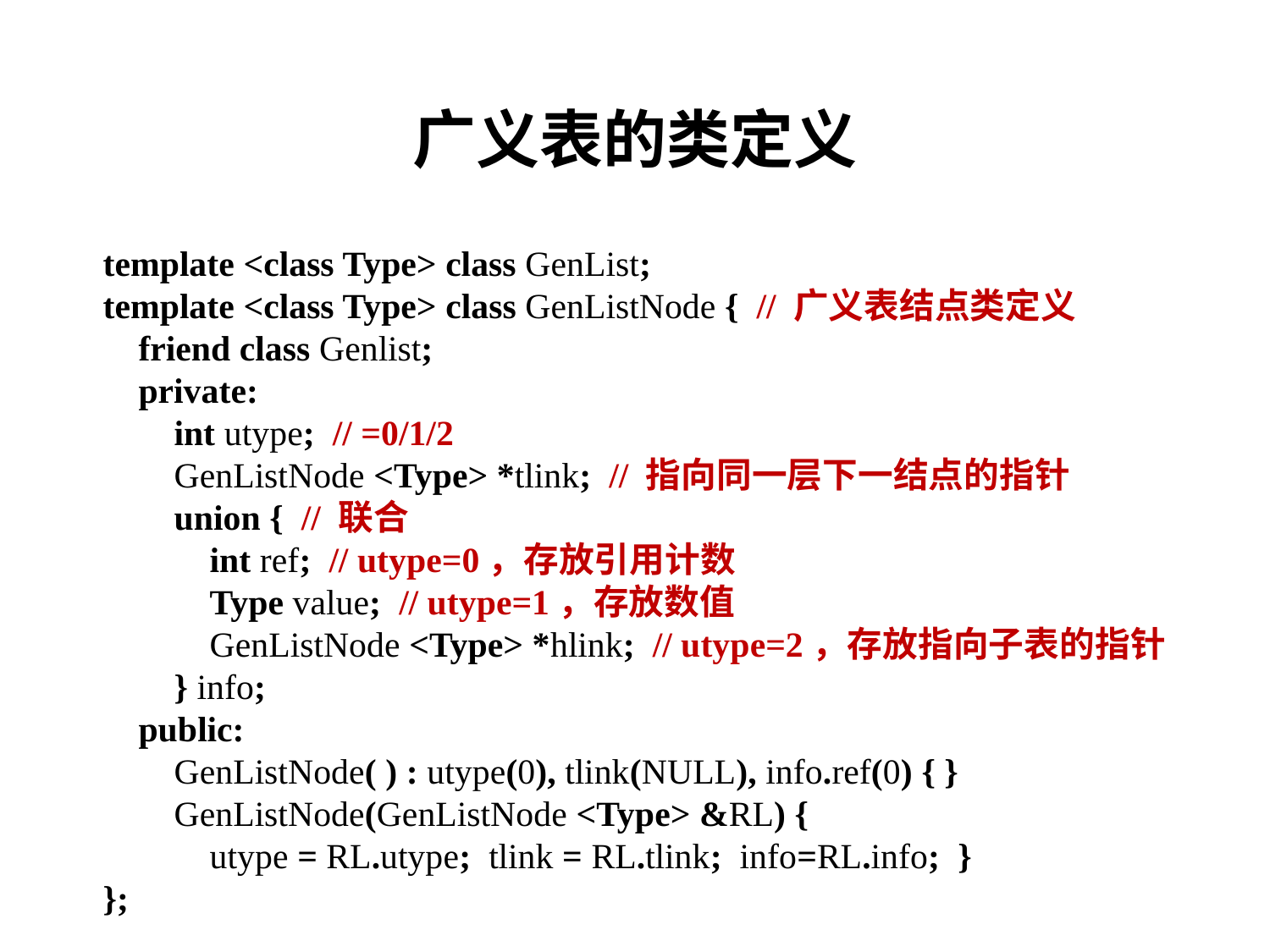

# 广义表的类定义
template <class Type> class GenList;
template <class Type> class GenListNode {  // 广义表结点类定义
    friend class Genlist;
    private:
        int utype;  // =0/1/2
        GenListNode <Type> *tlink;  // 指向同一层下一结点的指针
        union {  // 联合
            int ref;  // utype=0，存放引用计数
            Type value;  // utype=1，存放数值
            GenListNode <Type> *hlink;  // utype=2，存放指向子表的指针
        } info;
    public:
        GenListNode( ) : utype(0), tlink(NULL), info.ref(0) { }
        GenListNode(GenListNode <Type> &RL) {
            utype = RL.utype;  tlink = RL.tlink;  info=RL.info;  }
};